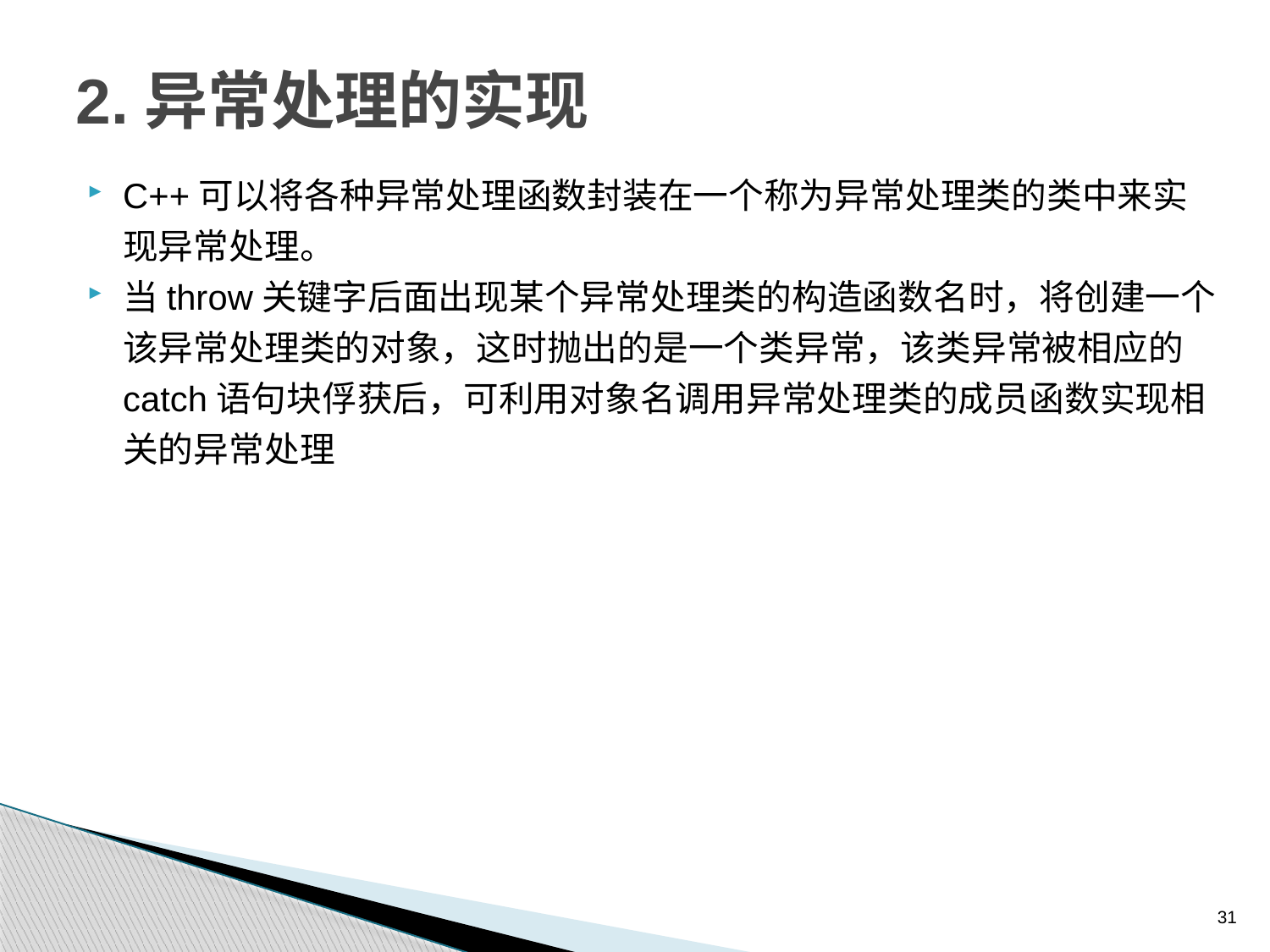

# 2.异常处理的实现
C++可以将各种异常处理函数封装在一个称为异常处理类的类中来实现异常处理。
当throw关键字后面出现某个异常处理类的构造函数名时，将创建一个该异常处理类的对象，这时抛出的是一个类异常，该类异常被相应的catch语句块俘获后，可利用对象名调用异常处理类的成员函数实现相关的异常处理
31